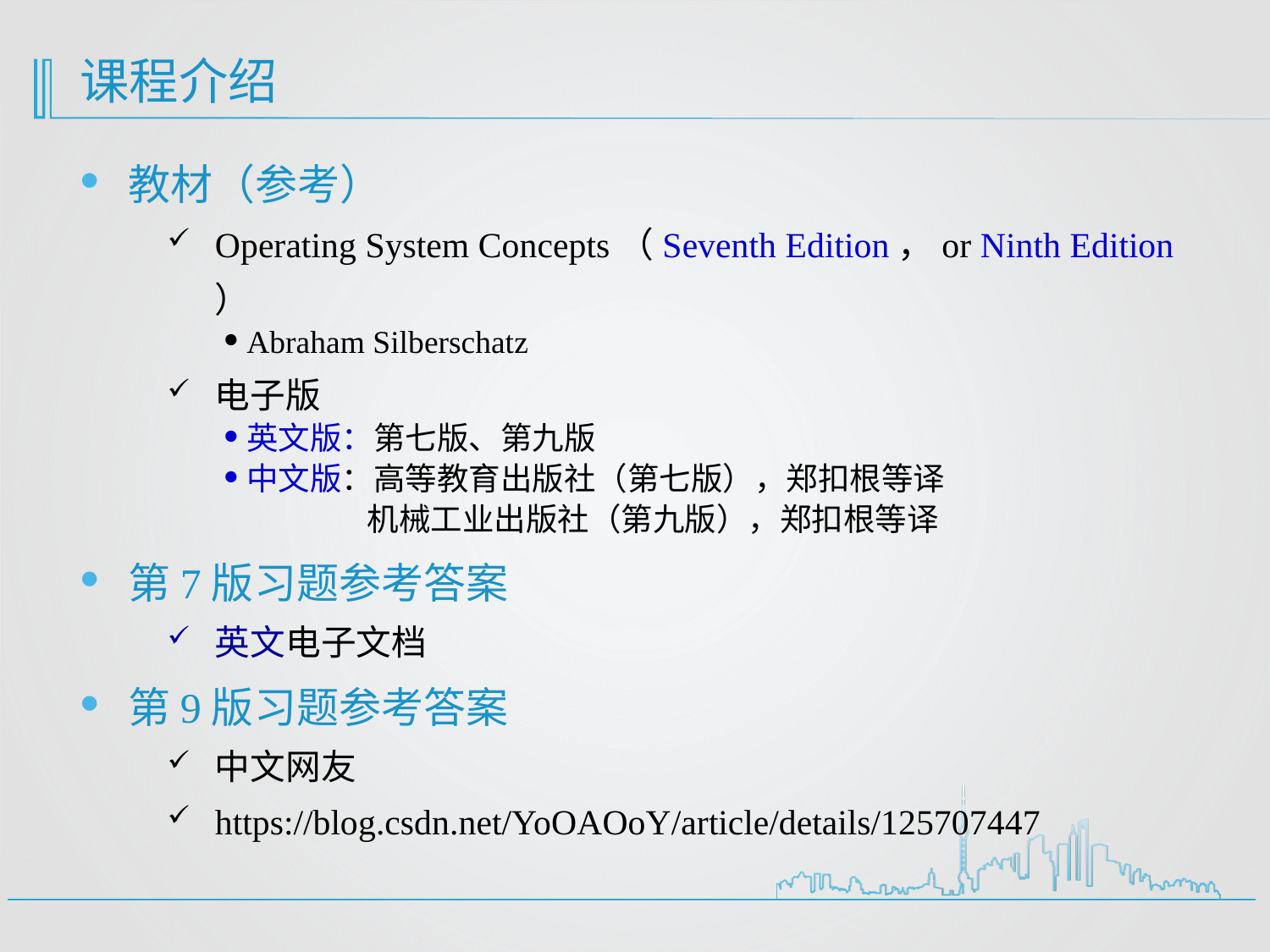

# 课程介绍
教材（参考）
Operating System Concepts（Seventh Edition，or Ninth Edition ）
Abraham Silberschatz
电子版
英文版：第七版、第九版
中文版：高等教育出版社（第七版），郑扣根等译
                   机械工业出版社（第九版），郑扣根等译
第7版习题参考答案
英文电子文档
第9版习题参考答案
中文网友
https://blog.csdn.net/YoOAOoY/article/details/125707447